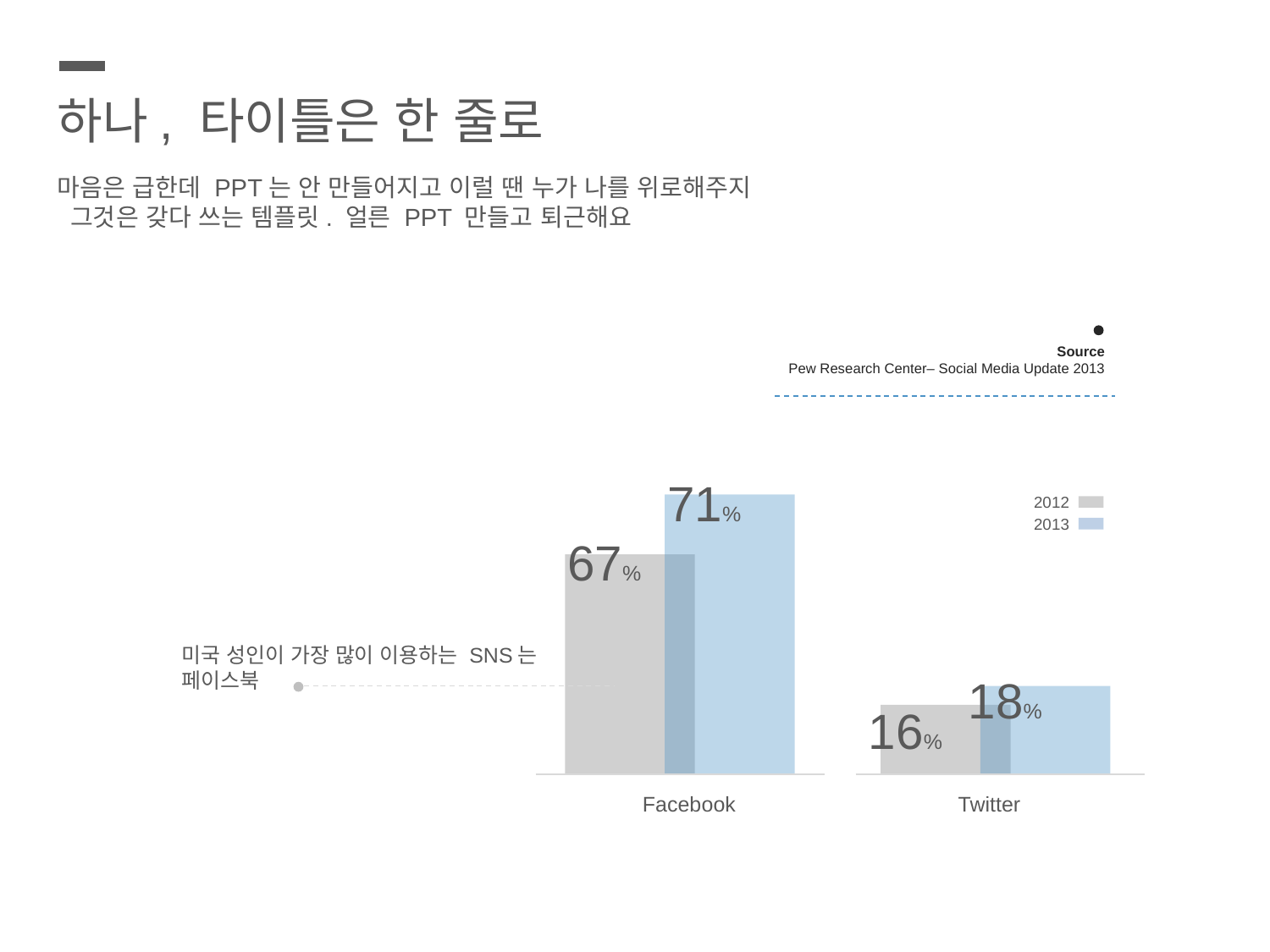

하나, 타이틀은 한 줄로
마음은 급한데 PPT는 안 만들어지고 이럴 땐 누가 나를 위로해주지
 그것은 갖다 쓰는 템플릿. 얼른 PPT 만들고 퇴근해요

Source
Pew Research Center– Social Media Update 2013
71%
2012

2013

67%

미국 성인이 가장 많이 이용하는 SNS는
페이스북
18%

16%

Facebook
Twitter